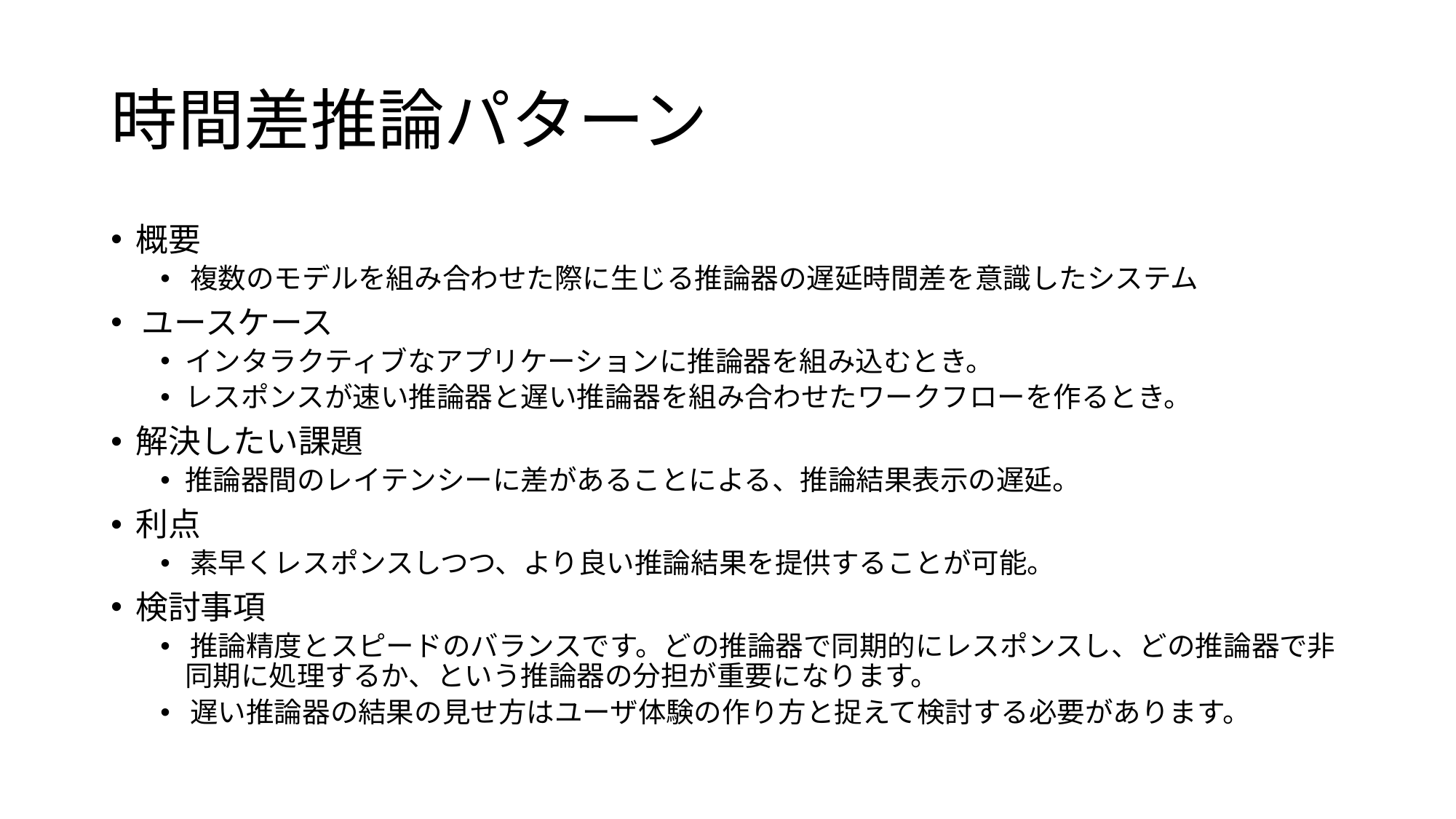

# 時間差推論パターン
概要
﻿複数のモデルを組み合わせた際に生じる推論器の遅延時間差を意識したシステム
﻿ユースケース
インタラクティブなアプリケーションに推論器を組み込むとき。
レスポンスが速い推論器と遅い推論器を組み合わせたワークフローを作るとき。
解決したい課題
推論器間のレイテンシーに差があることによる、推論結果表示の遅延。
利点
﻿素早くレスポンスしつつ、より良い推論結果を提供することが可能。
検討事項
﻿推論精度とスピードのバランスです。どの推論器で同期的にレスポンスし、どの推論器で非同期に処理するか、という推論器の分担が重要になります。
﻿遅い推論器の結果の見せ方はユーザ体験の作り方と捉えて検討する必要があります。